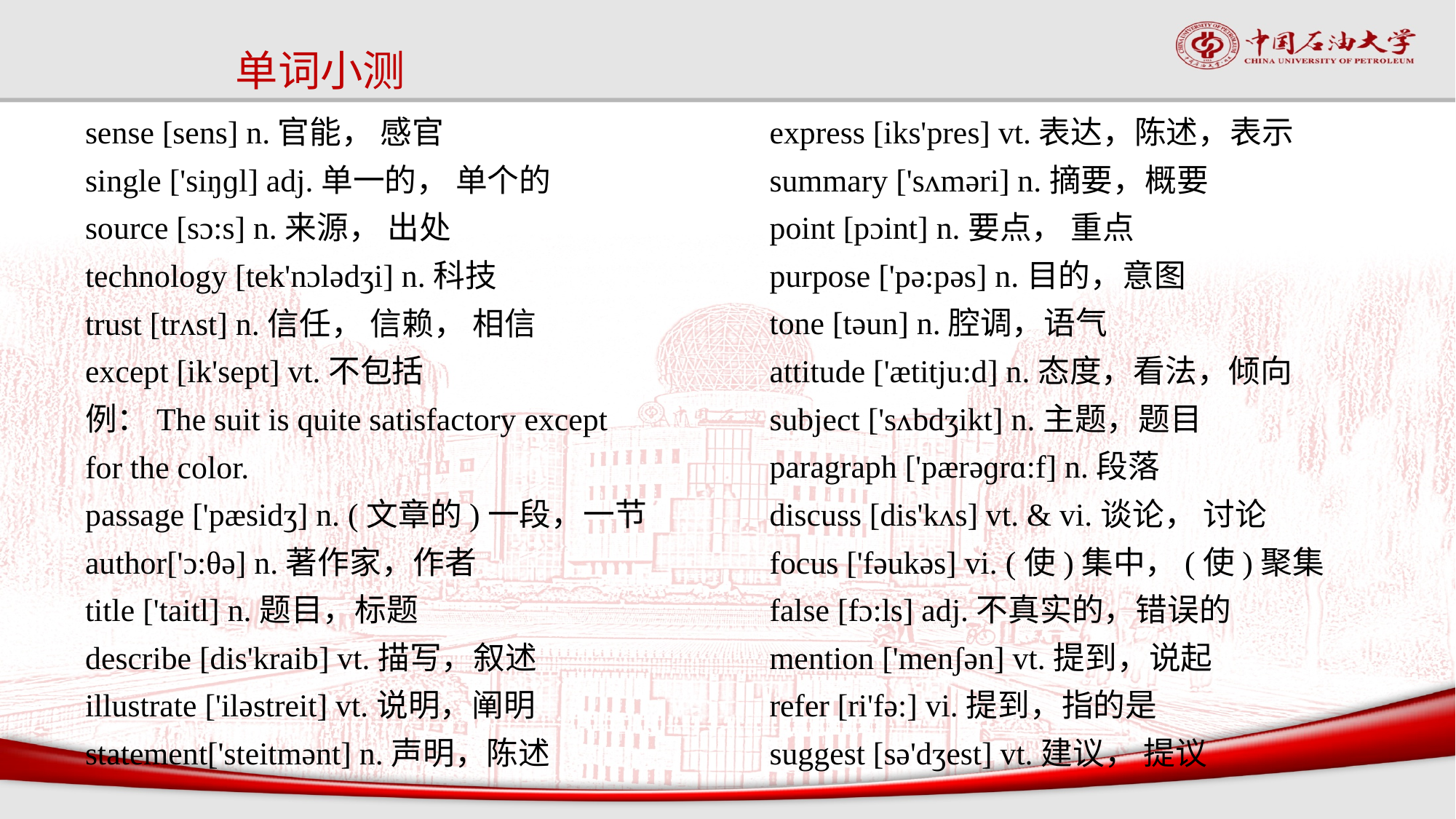

# 单词小测
sense [sens] n.官能， 感官
single ['siŋɡl] adj.单一的， 单个的
source [sɔ:s] n.来源， 出处
technology [tek'nɔlədʒi] n.科技
trust [trʌst] n.信任， 信赖， 相信
except [ik'sept] vt.不包括
例：The suit is quite satisfactory except
for the color.
passage ['pæsidʒ] n. (文章的)一段，一节
author['ɔ:θə] n.著作家，作者
title ['taitl] n.题目，标题
describe [dis'kraib] vt.描写，叙述
illustrate ['iləstreit] vt.说明，阐明
statement['steitmənt] n.声明，陈述
express [iks'pres] vt.表达，陈述，表示
summary ['sʌməri] n.摘要，概要
point [pɔint] n.要点， 重点
purpose ['pə:pəs] n.目的，意图
tone [təun] n.腔调，语气
attitude ['ætitju:d] n.态度，看法，倾向
subject ['sʌbdʒikt] n.主题，题目
paragraph ['pærəɡrɑ:f] n.段落
discuss [dis'kʌs] vt. & vi.谈论， 讨论
focus ['fəukəs] vi. (使)集中，(使)聚集
false [fɔ:ls] adj.不真实的，错误的
mention ['menʃən] vt.提到，说起
refer [ri'fə:] vi.提到，指的是
suggest [sə'dʒest] vt.建议， 提议